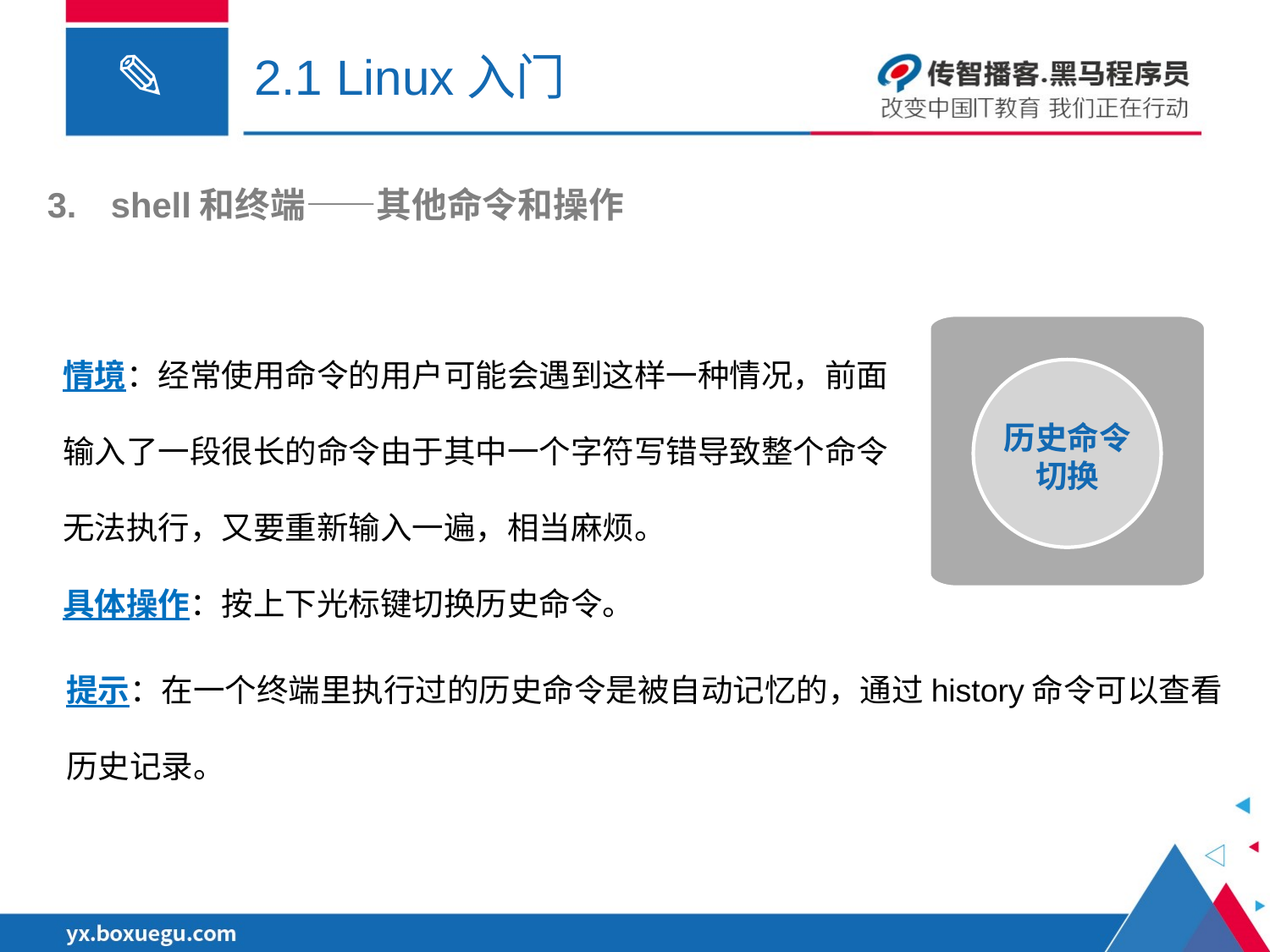

# 2.1 Linux入门
shell和终端——其他命令和操作
情境：经常使用命令的用户可能会遇到这样一种情况，前面输入了一段很长的命令由于其中一个字符写错导致整个命令无法执行，又要重新输入一遍，相当麻烦。
具体操作：按上下光标键切换历史命令。

历史命令
切换
提示：在一个终端里执行过的历史命令是被自动记忆的，通过history命令可以查看历史记录。